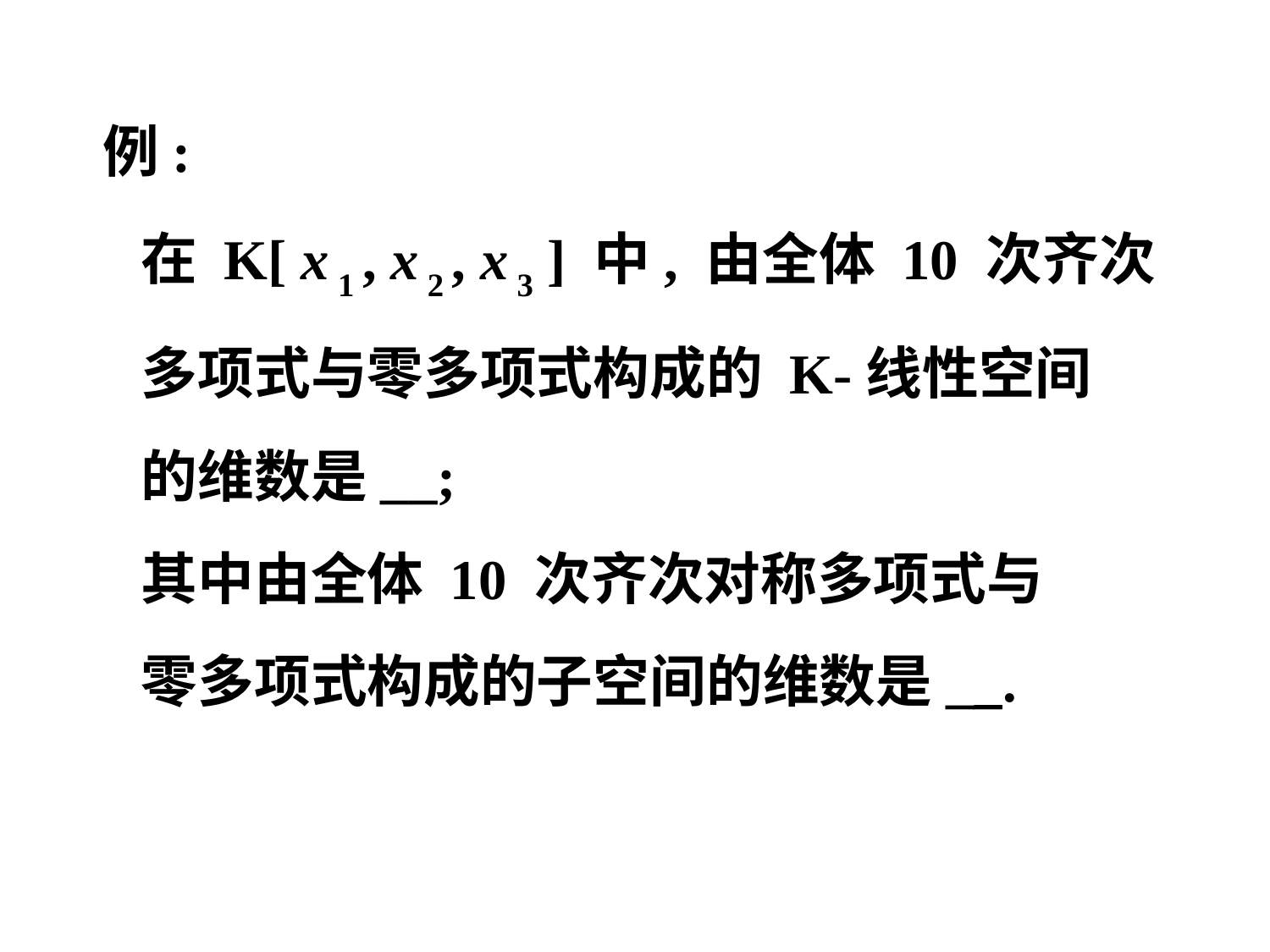

例:
    在 K[ x 1 , x 2 , x 3 ] 中, 由全体 10 次齐次
    多项式与零多项式构成的 K-线性空间
    的维数是__;
    其中由全体 10 次齐次对称多项式与
    零多项式构成的子空间的维数是__.